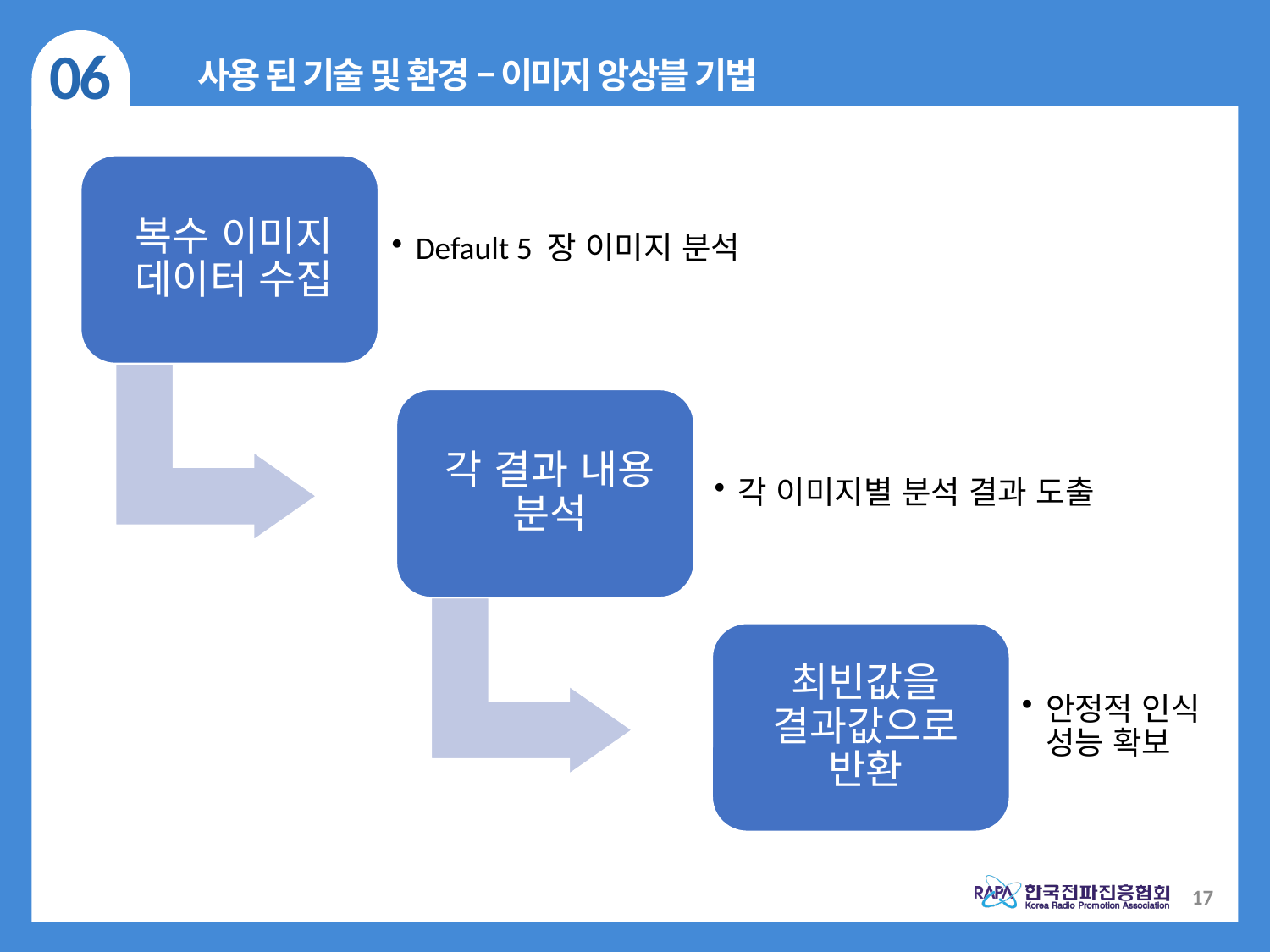

06
사용 된 기술 및 환경 – 이미지 앙상블 기법
복수 이미지 데이터 수집
Default 5 장 이미지 분석
각 결과 내용 분석
각 이미지별 분석 결과 도출
최빈값을 결과값으로 반환
안정적 인식 성능 확보
17